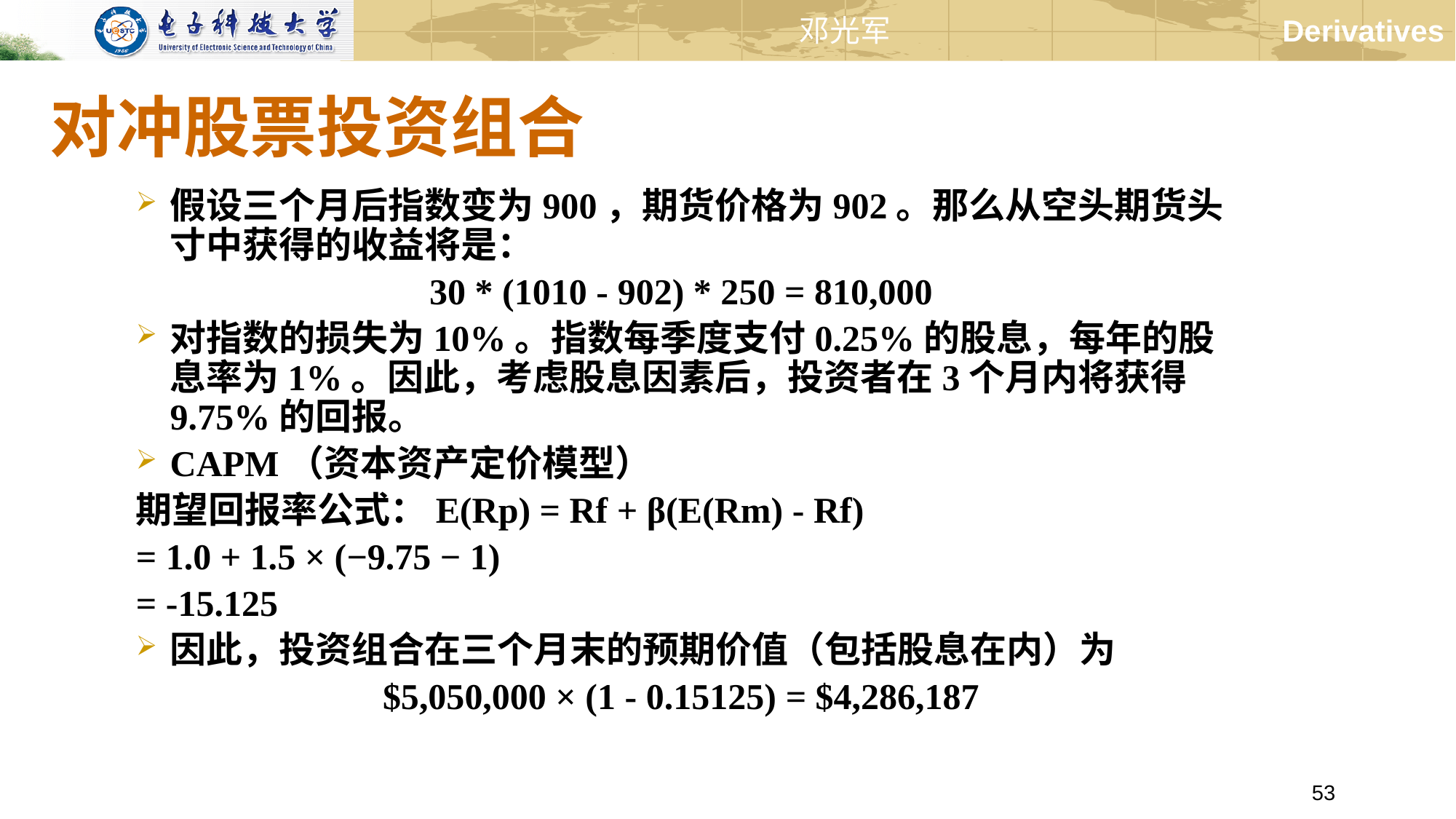

# 对冲股票投资组合
假设三个月后指数变为900，期货价格为902。那么从空头期货头寸中获得的收益将是：
30 * (1010 - 902) * 250 = 810,000
对指数的损失为10%。指数每季度支付0.25%的股息，每年的股息率为1%。因此，考虑股息因素后，投资者在3个月内将获得9.75%的回报。
CAPM（资本资产定价模型）
期望回报率公式：E(Rp) = Rf + β(E(Rm) - Rf)
= 1.0 + 1.5 × (−9.75 − 1)
= -15.125
因此，投资组合在三个月末的预期价值（包括股息在内）为
$5,050,000 × (1 - 0.15125) = $4,286,187